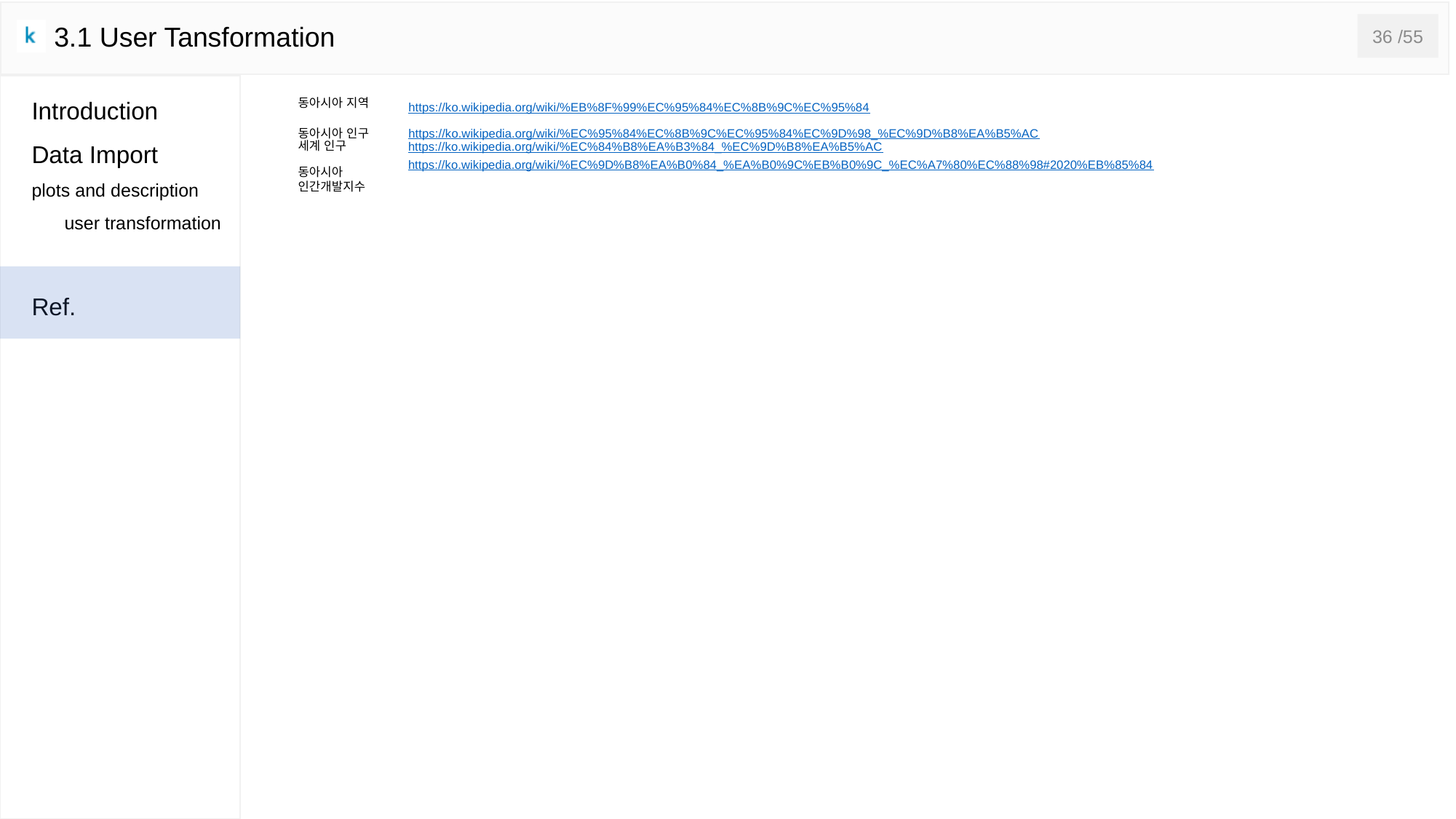

3.1 User Tansformation
36
Introduction
Data Import
plots and description
user transformation

Ref.
동아시아 지역
https://ko.wikipedia.org/wiki/%EB%8F%99%EC%95%84%EC%8B%9C%EC%95%84
동아시아 인구
https://ko.wikipedia.org/wiki/%EC%95%84%EC%8B%9C%EC%95%84%EC%9D%98_%EC%9D%B8%EA%B5%AC
세계 인구
https://ko.wikipedia.org/wiki/%EC%84%B8%EA%B3%84_%EC%9D%B8%EA%B5%AC
https://ko.wikipedia.org/wiki/%EC%9D%B8%EA%B0%84_%EA%B0%9C%EB%B0%9C_%EC%A7%80%EC%88%98#2020%EB%85%84
동아시아 인간개발지수